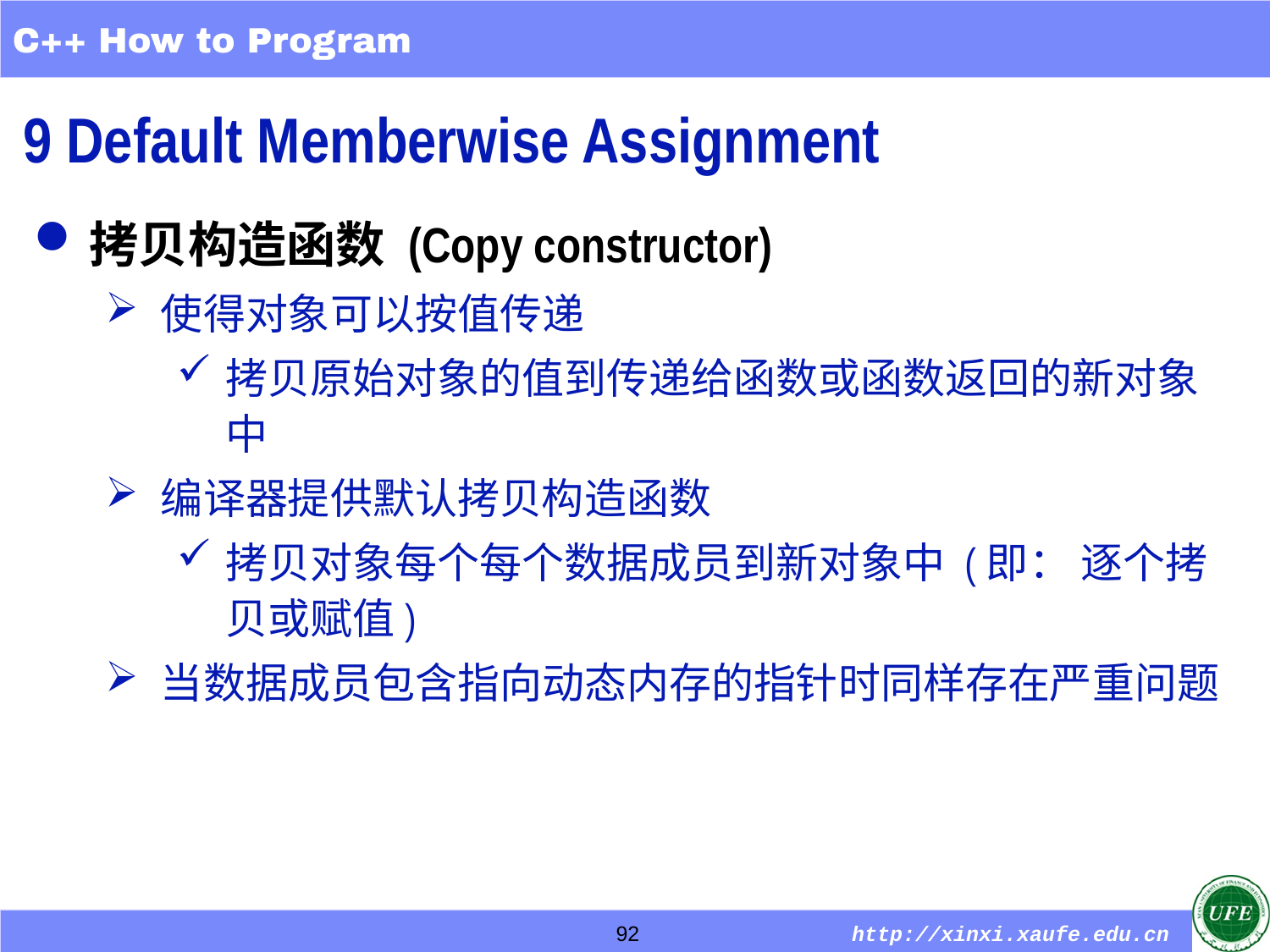

9 Default Memberwise Assignment
拷贝构造函数 (Copy constructor)
使得对象可以按值传递
拷贝原始对象的值到传递给函数或函数返回的新对象中
编译器提供默认拷贝构造函数
拷贝对象每个每个数据成员到新对象中 (即： 逐个拷贝或赋值)
当数据成员包含指向动态内存的指针时同样存在严重问题
92